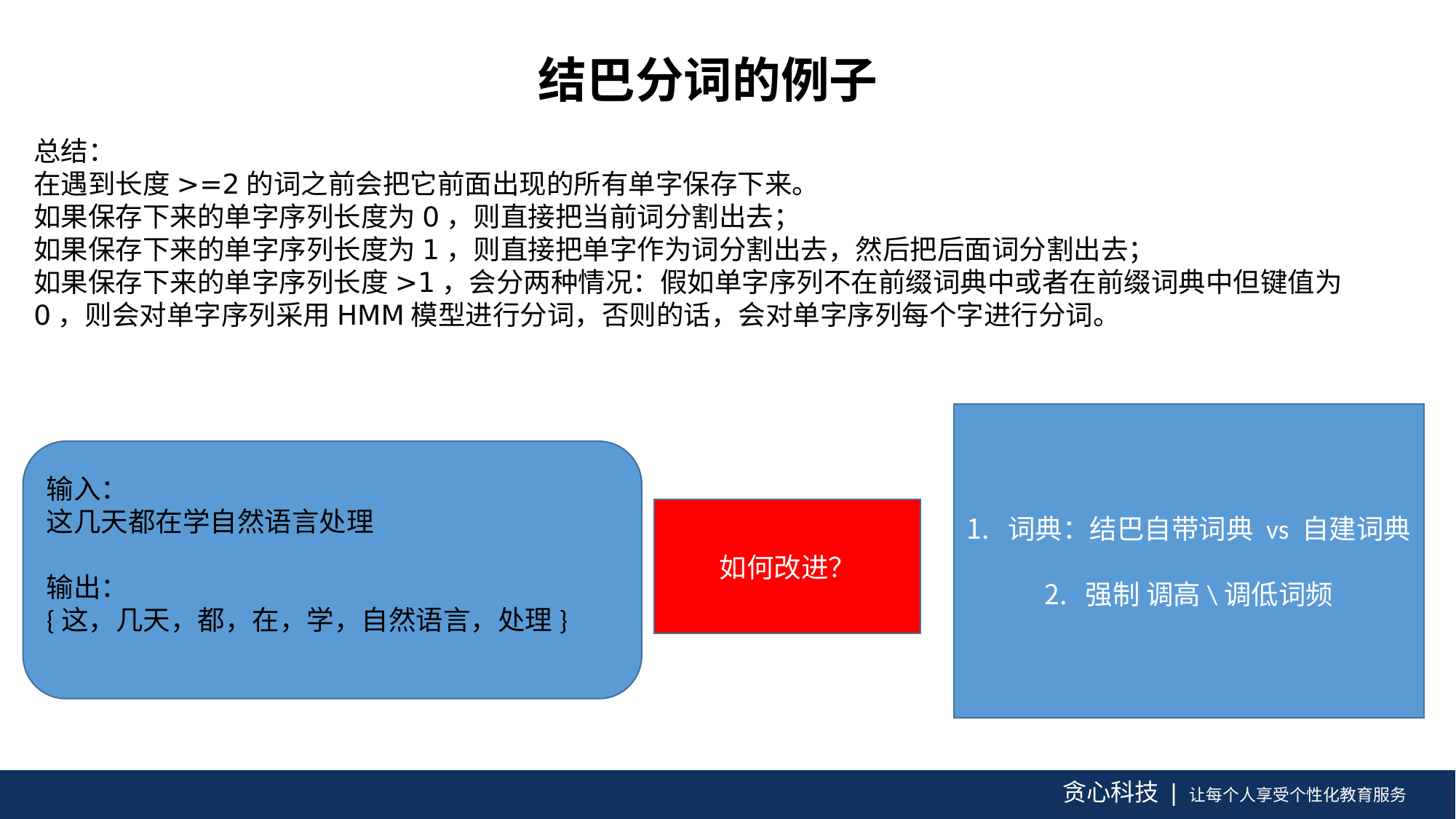

结巴分词的例子
总结：
在遇到长度>=2的词之前会把它前面出现的所有单字保存下来。
如果保存下来的单字序列长度为0，则直接把当前词分割出去；
如果保存下来的单字序列长度为1，则直接把单字作为词分割出去，然后把后面词分割出去；
如果保存下来的单字序列长度>1，会分两种情况：假如单字序列不在前缀词典中或者在前缀词典中但键值为0，则会对单字序列采用HMM模型进行分词，否则的话，会对单字序列每个字进行分词。

词典：结巴自带词典 vs 自建词典

强制 调高\调低词频
输入：
这几天都在学自然语言处理

输出：
{这，几天，都，在，学，自然语言，处理}

如何改进？